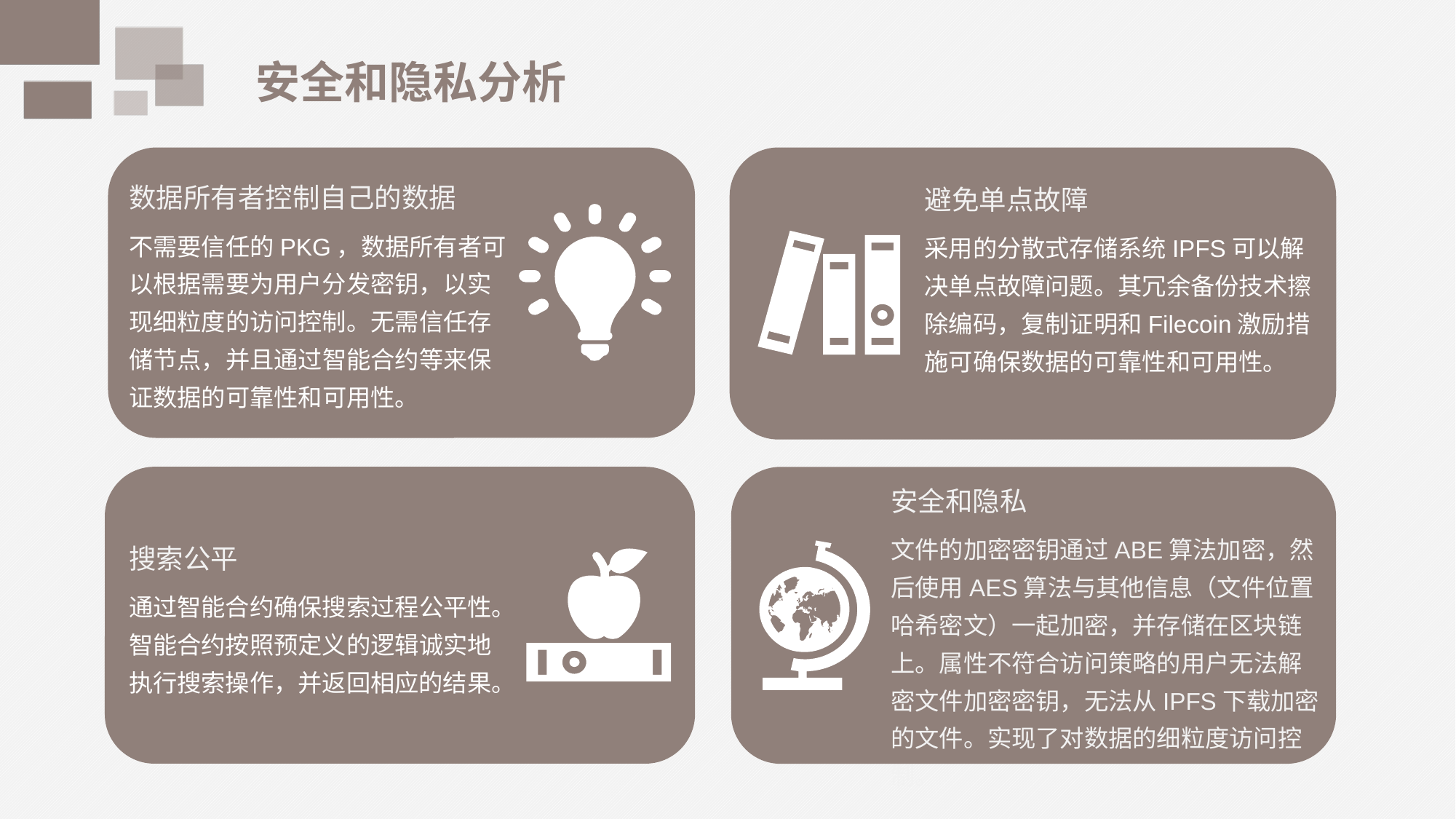

安全和隐私分析

数据所有者控制自己的数据
不需要信任的PKG，数据所有者可以根据需要为用户分发密钥，以实现细粒度的访问控制。无需信任存储节点，并且通过智能合约等来保证数据的可靠性和可用性。
避免单点故障
采用的分散式存储系统IPFS可以解决单点故障问题。其冗余备份技术擦除编码，复制证明和Filecoin激励措施可确保数据的可靠性和可用性。

安全和隐私
文件的加密密钥通过ABE算法加密，然后使用AES算法与其他信息（文件位置哈希密文）一起加密，并存储在区块链上。属性不符合访问策略的用户无法解密文件加密密钥，无法从IPFS下载加密的文件。实现了对数据的细粒度访问控制。
搜索公平
通过智能合约确保搜索过程公平性。智能合约按照预定义的逻辑诚实地执行搜索操作，并返回相应的结果。